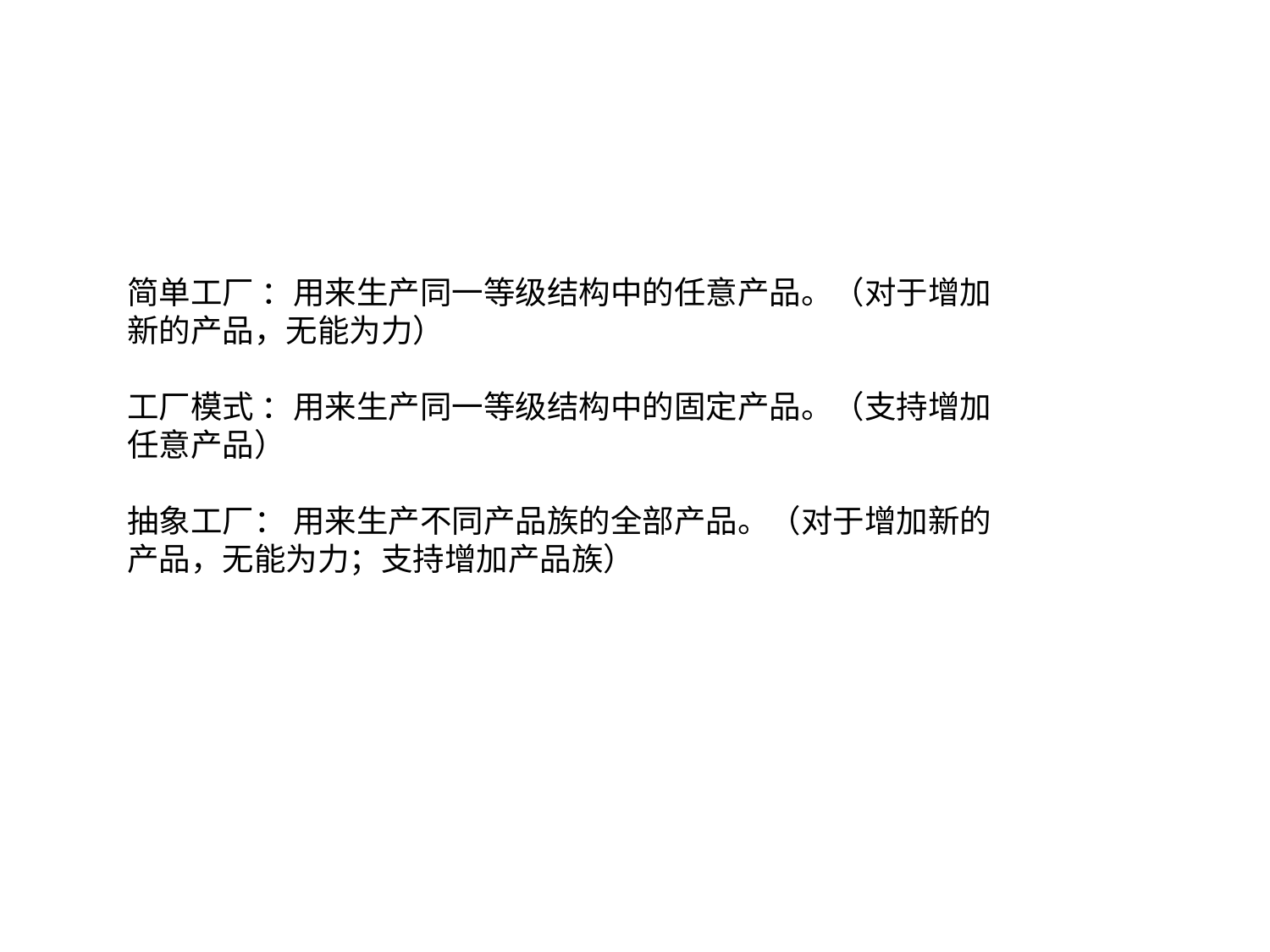

简单工厂 ：用来生产同一等级结构中的任意产品。（对于增加新的产品，无能为力）

工厂模式 ：用来生产同一等级结构中的固定产品。（支持增加任意产品）

抽象工厂： 用来生产不同产品族的全部产品。（对于增加新的产品，无能为力；支持增加产品族）